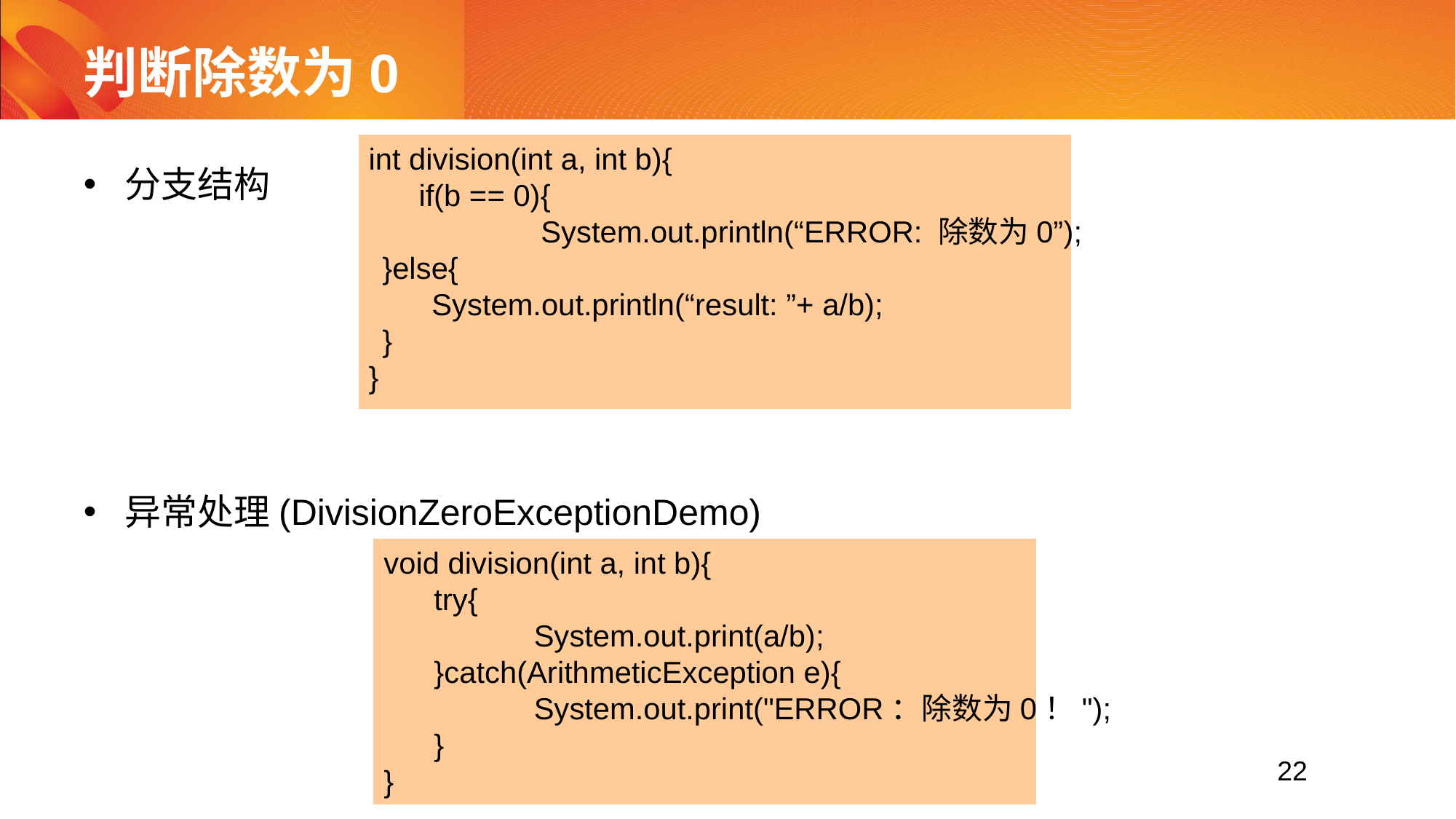

# 判断除数为0
分支结构

异常处理(DivisionZeroExceptionDemo)
int division(int a, int b){
      if(b == 0){
     	 System.out.println(“ERROR: 除数为0”);
}else{
    	 System.out.println(“result: ”+ a/b);
}
}
void division(int a, int b){
      try{
		System.out.print(a/b);
      }catch(ArithmeticException e){
		System.out.print("ERROR：除数为0！");
      }
}